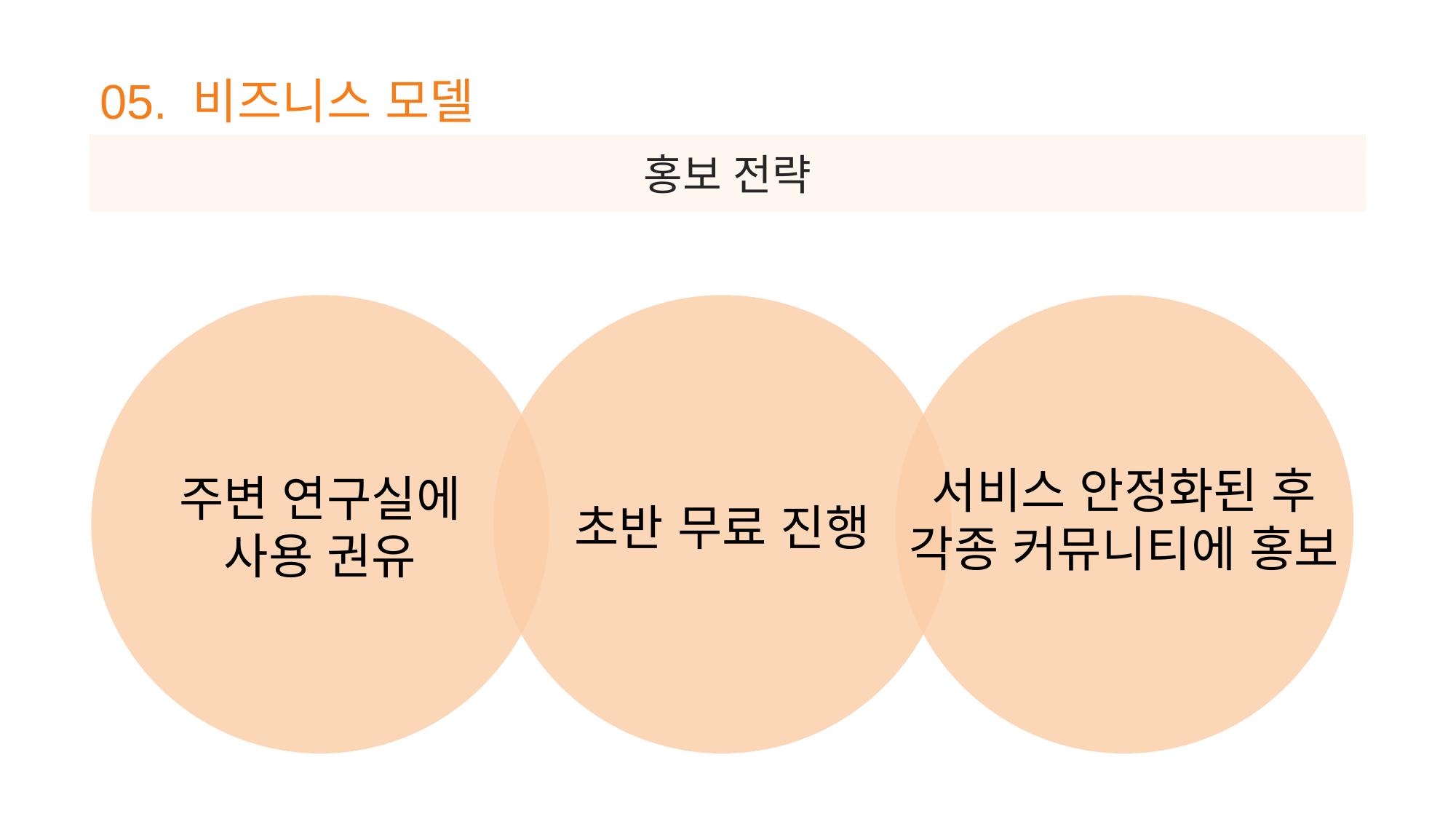

05. 비즈니스 모델
홍보 전략

서비스 안정화된 후
각종 커뮤니티에 홍보
주변 연구실에
사용 권유
초반 무료 진행